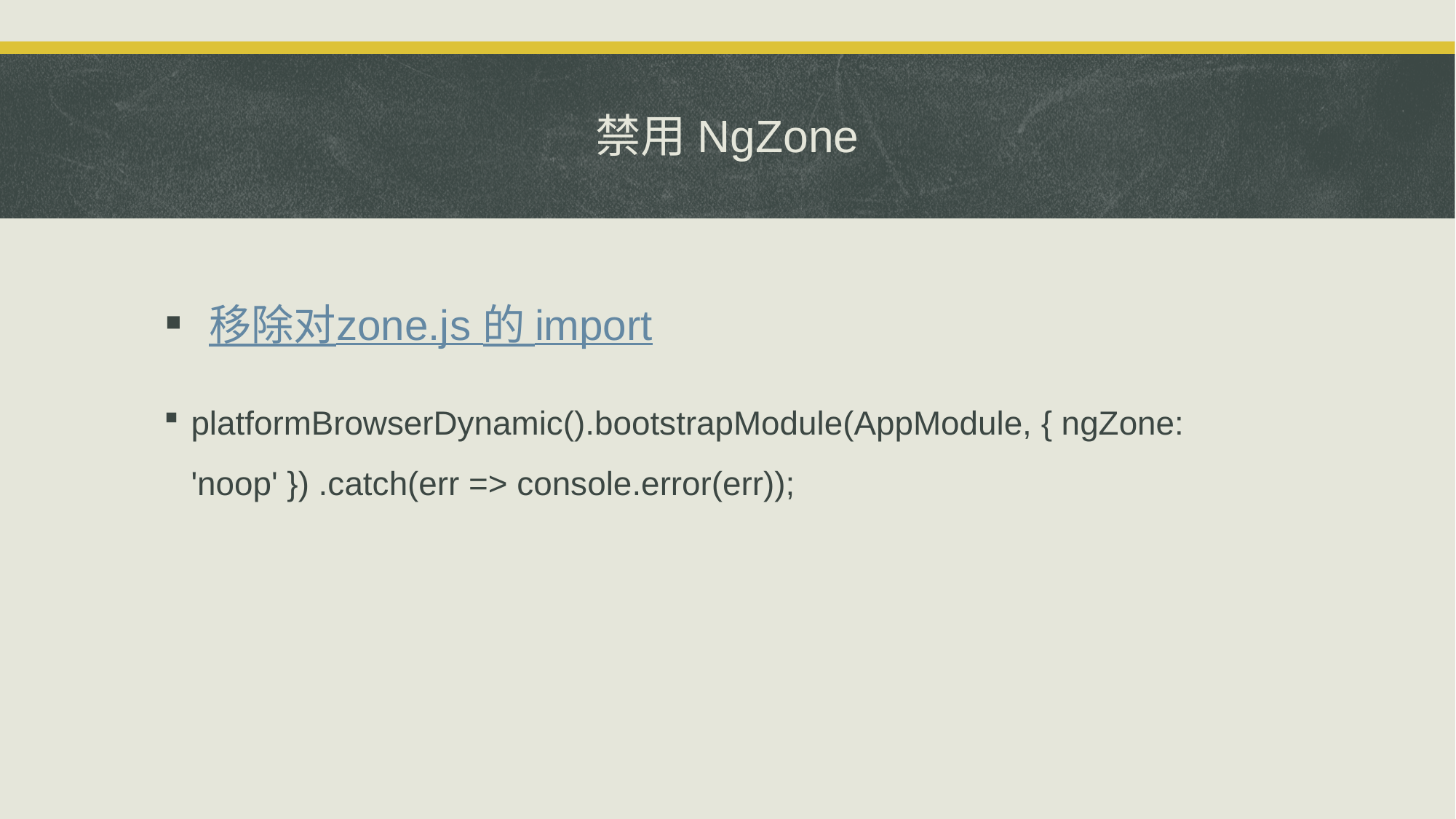

# 禁用NgZone
移除对zone.js 的 import
platformBrowserDynamic().bootstrapModule(AppModule, { ngZone: 'noop' }) .catch(err => console.error(err));